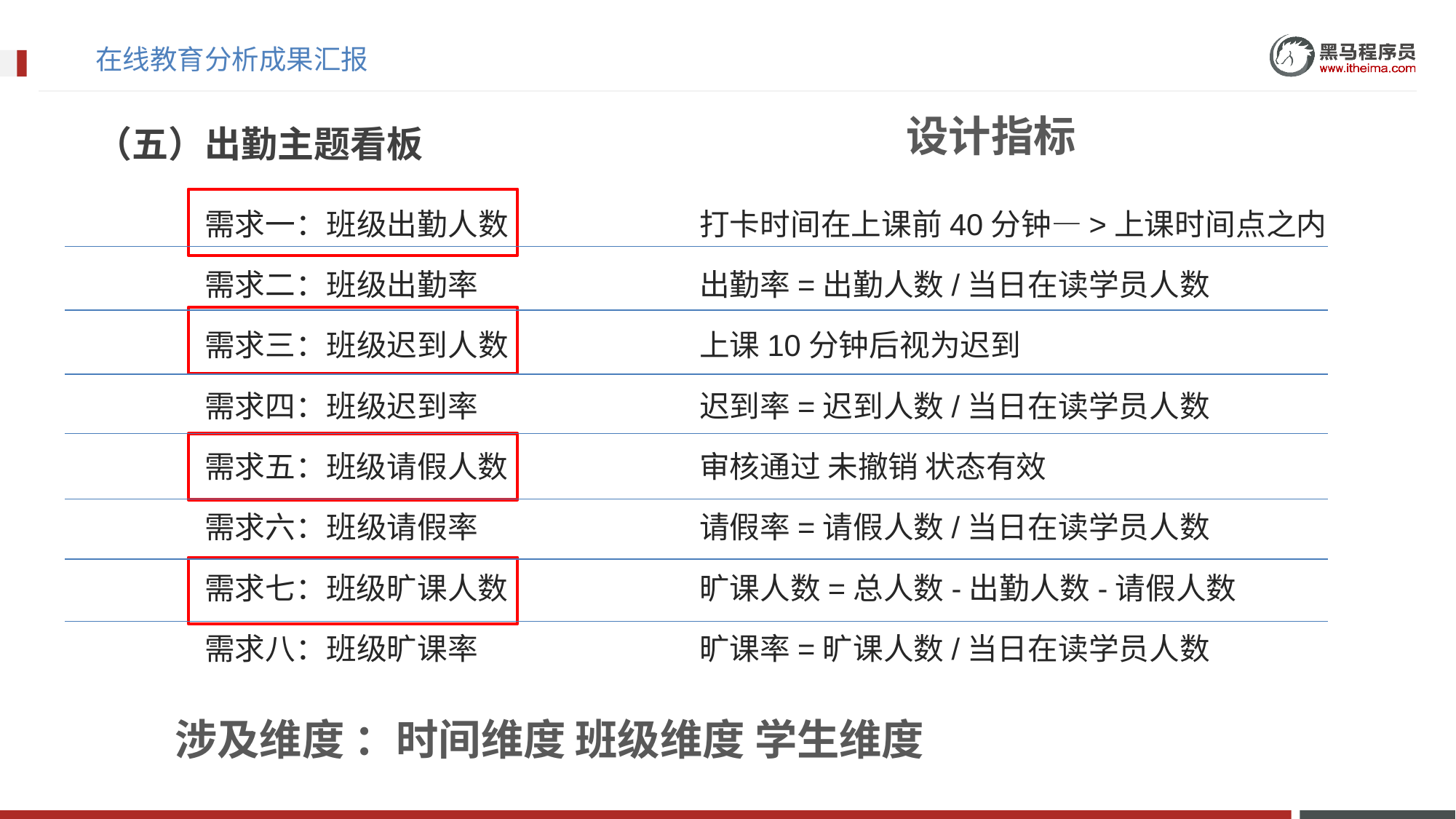

# 在线教育分析成果汇报
设计指标
（五）出勤主题看板
​	需求一：班级出勤人数
​	需求二：班级出勤率
​	需求三：班级迟到人数
​	需求四：班级迟到率
​	需求五：​班级请假人数
	需求六：班级请假率
	需求七：​班级旷课人数
	需求八：班级旷课率
打卡时间在上课前40分钟—>上课时间点之内
出勤率=出勤人数/当日在读学员人数
上课10分钟后视为迟到
迟到率=迟到人数/当日在读学员人数
审核通过 未撤销 状态有效
请假率=请假人数/当日在读学员人数
旷课人数=总人数-出勤人数-请假人数
旷课率=旷课人数/当日在读学员人数

涉及维度 ：时间维度 班级维度 学生维度